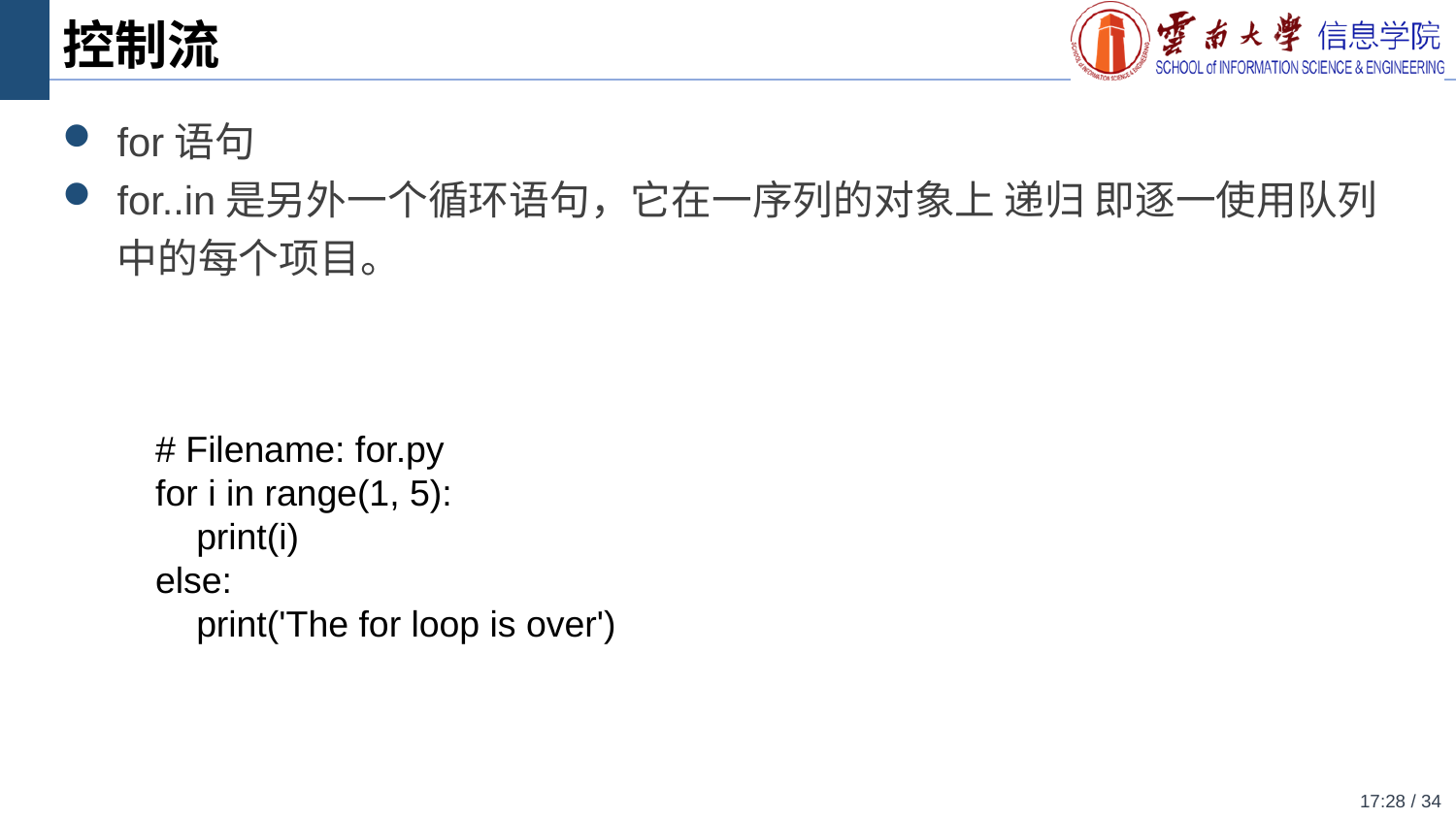

# 控制流
for语句
for..in是另外一个循环语句，它在一序列的对象上 递归 即逐一使用队列中的每个项目。

# Filename: for.py
for i in range(1, 5):
    print(i)
else:
    print('The for loop is over')